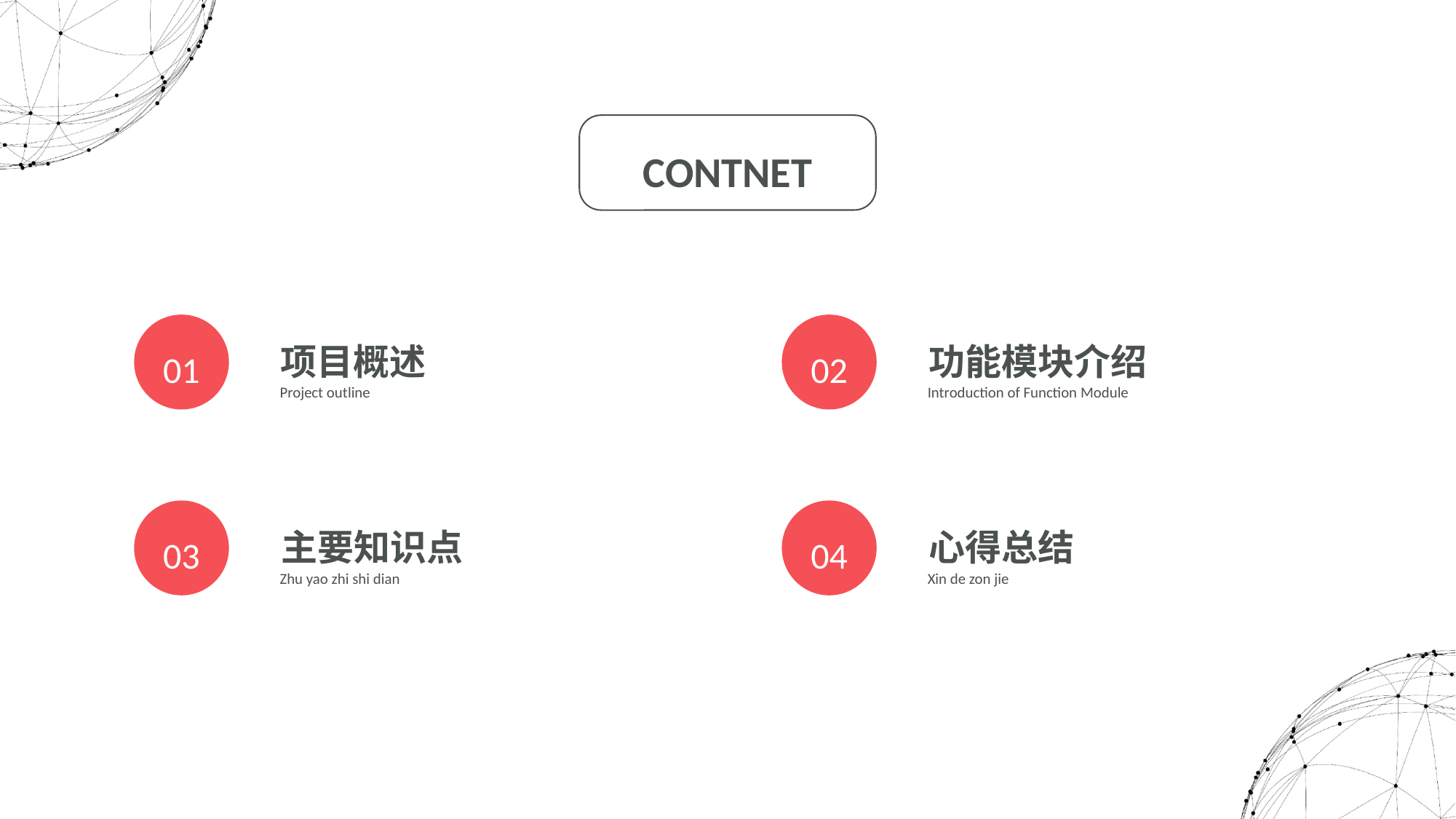

CONTNET
01
02
项目概述
功能模块介绍
Project outline
Introduction of Function Module
03
04
主要知识点
心得总结
Zhu yao zhi shi dian
Xin de zon jie